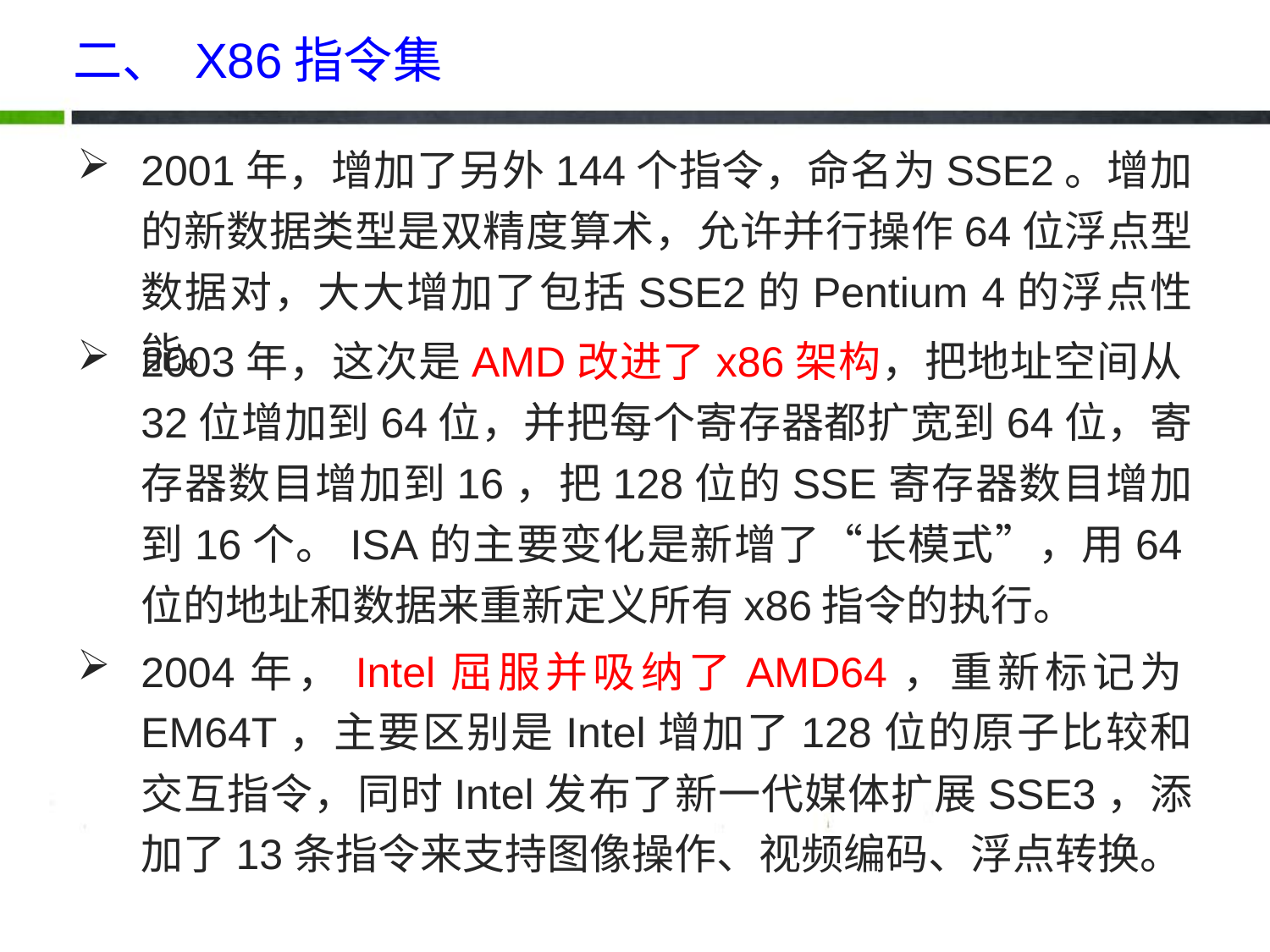

# 二、 X86指令集
2001年，增加了另外144个指令，命名为SSE2。增加的新数据类型是双精度算术，允许并行操作64位浮点型数据对，大大增加了包括SSE2的Pentium 4的浮点性能。
2003年，这次是AMD改进了x86架构，把地址空间从32位增加到64位，并把每个寄存器都扩宽到64位，寄存器数目增加到16，把128位的SSE寄存器数目增加到16个。ISA的主要变化是新增了“长模式”，用64位的地址和数据来重新定义所有x86指令的执行。
2004年，Intel屈服并吸纳了AMD64，重新标记为EM64T，主要区别是Intel增加了128位的原子比较和交互指令，同时Intel发布了新一代媒体扩展SSE3，添加了13条指令来支持图像操作、视频编码、浮点转换。
42